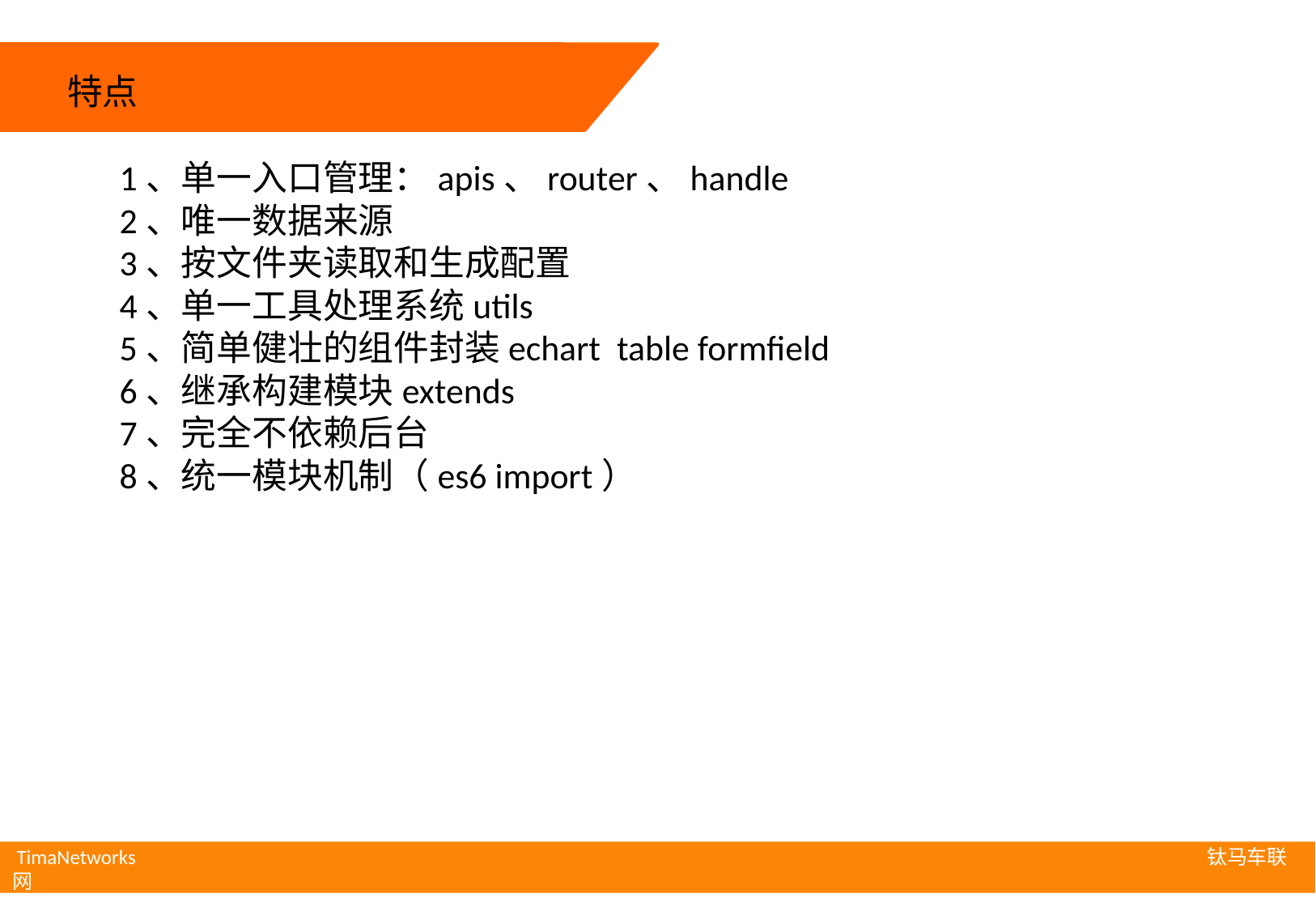

特点
1、单一入口管理：apis、router、handle
2、唯一数据来源
3、按文件夹读取和生成配置
4、单一工具处理系统utils
5、简单健壮的组件封装echart  table formfield
6、继承构建模块extends
7、完全不依赖后台
8、统一模块机制（es6 import）

 TimaNetworks                                                                                                                                                                                                                                     钛马车联网